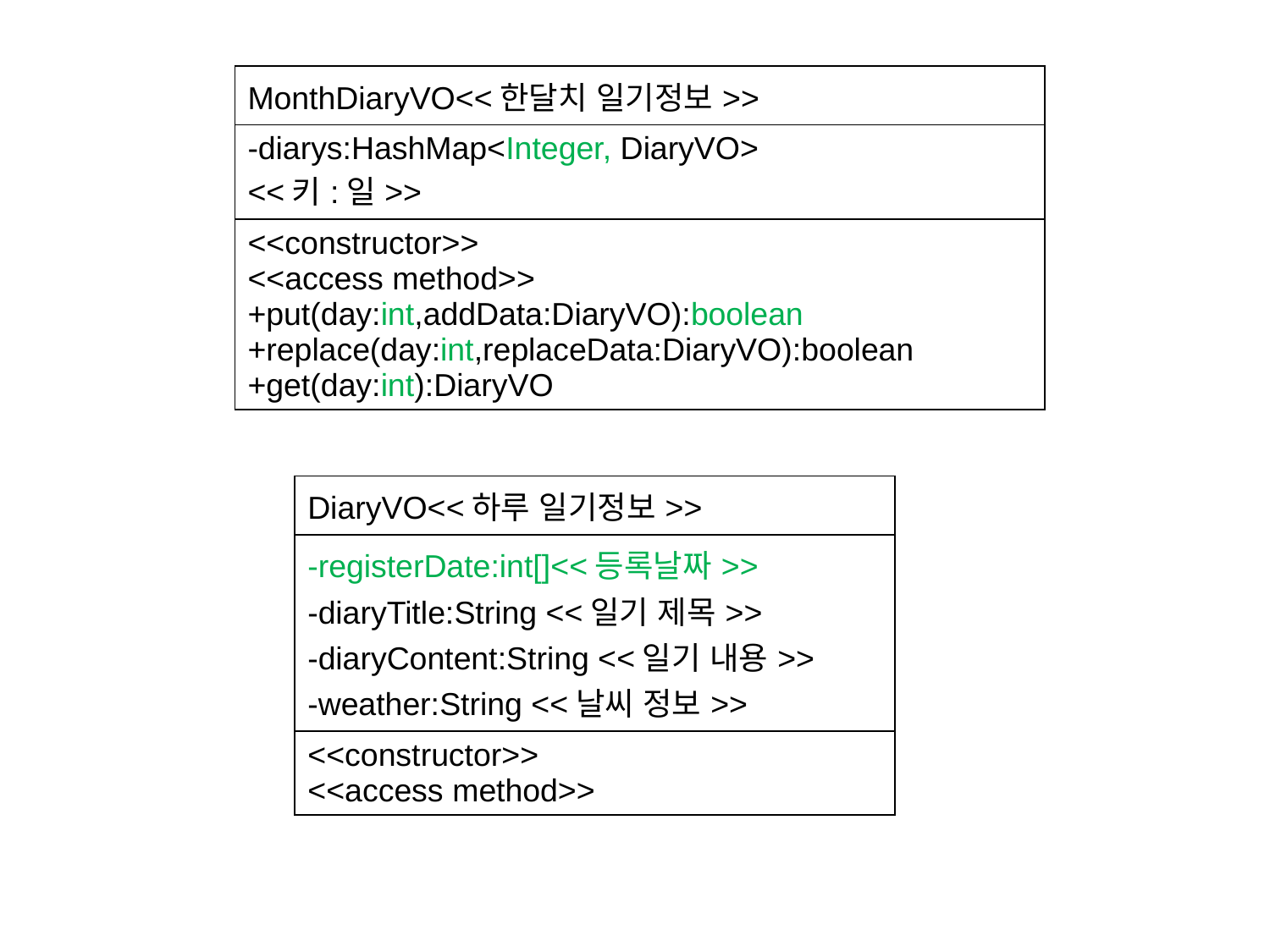

| MonthDiaryVO<<한달치 일기정보>> |
| --- |
| -diarys:HashMap<Integer, DiaryVO> <<키:일>> |
| <<constructor>> <<access method>> +put(day:int,addData:DiaryVO):boolean +replace(day:int,replaceData:DiaryVO):boolean +get(day:int):DiaryVO |
| DiaryVO<<하루 일기정보>> |
| --- |
| -registerDate:int[]<<등록날짜>> -diaryTitle:String <<일기 제목>> -diaryContent:String <<일기 내용>> -weather:String <<날씨 정보>> |
| <<constructor>> <<access method>> |